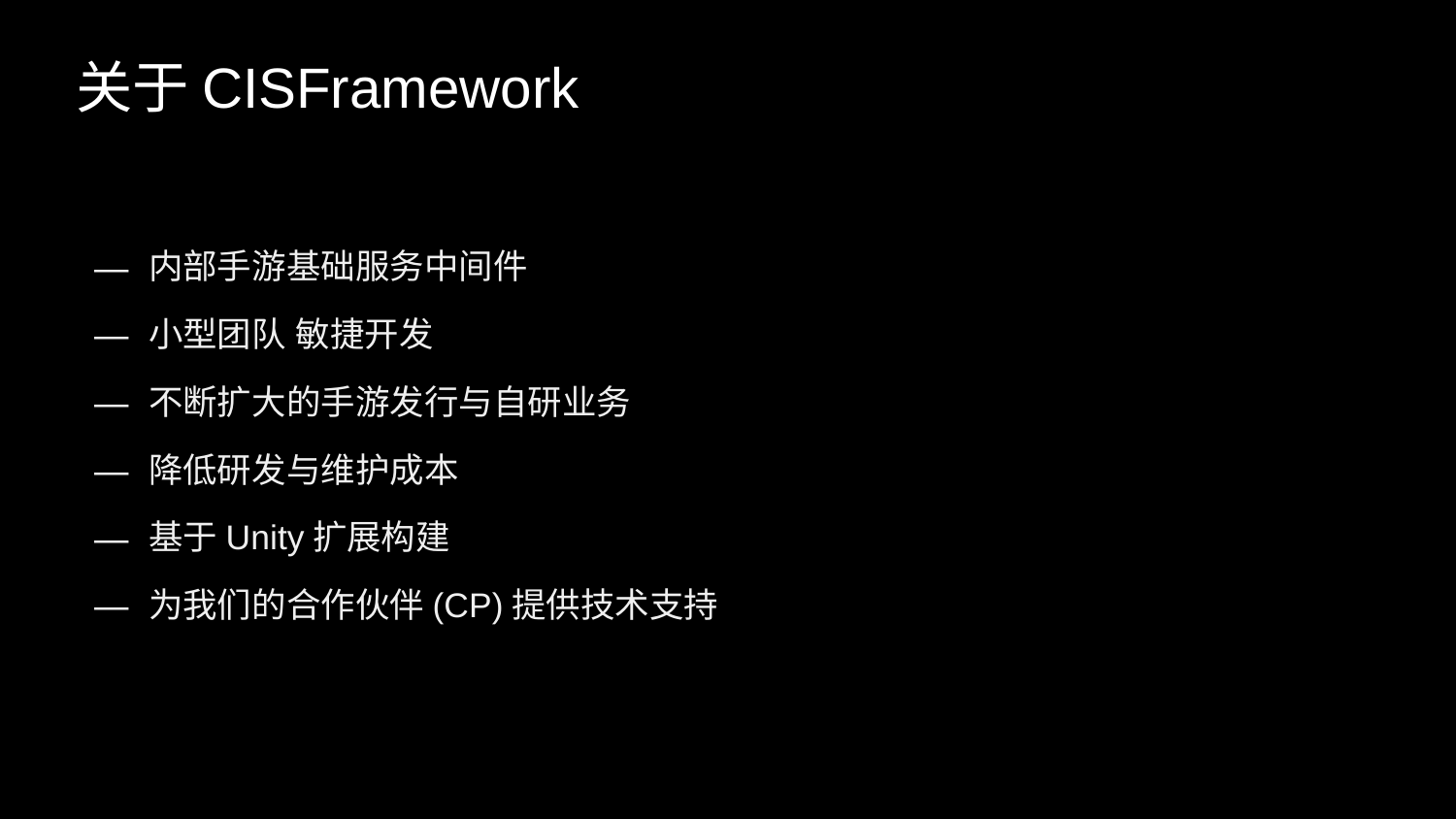

# 关于CISFramework
内部手游基础服务中间件
小型团队 敏捷开发
不断扩大的手游发行与自研业务
降低研发与维护成本
基于Unity扩展构建
为我们的合作伙伴(CP)提供技术支持